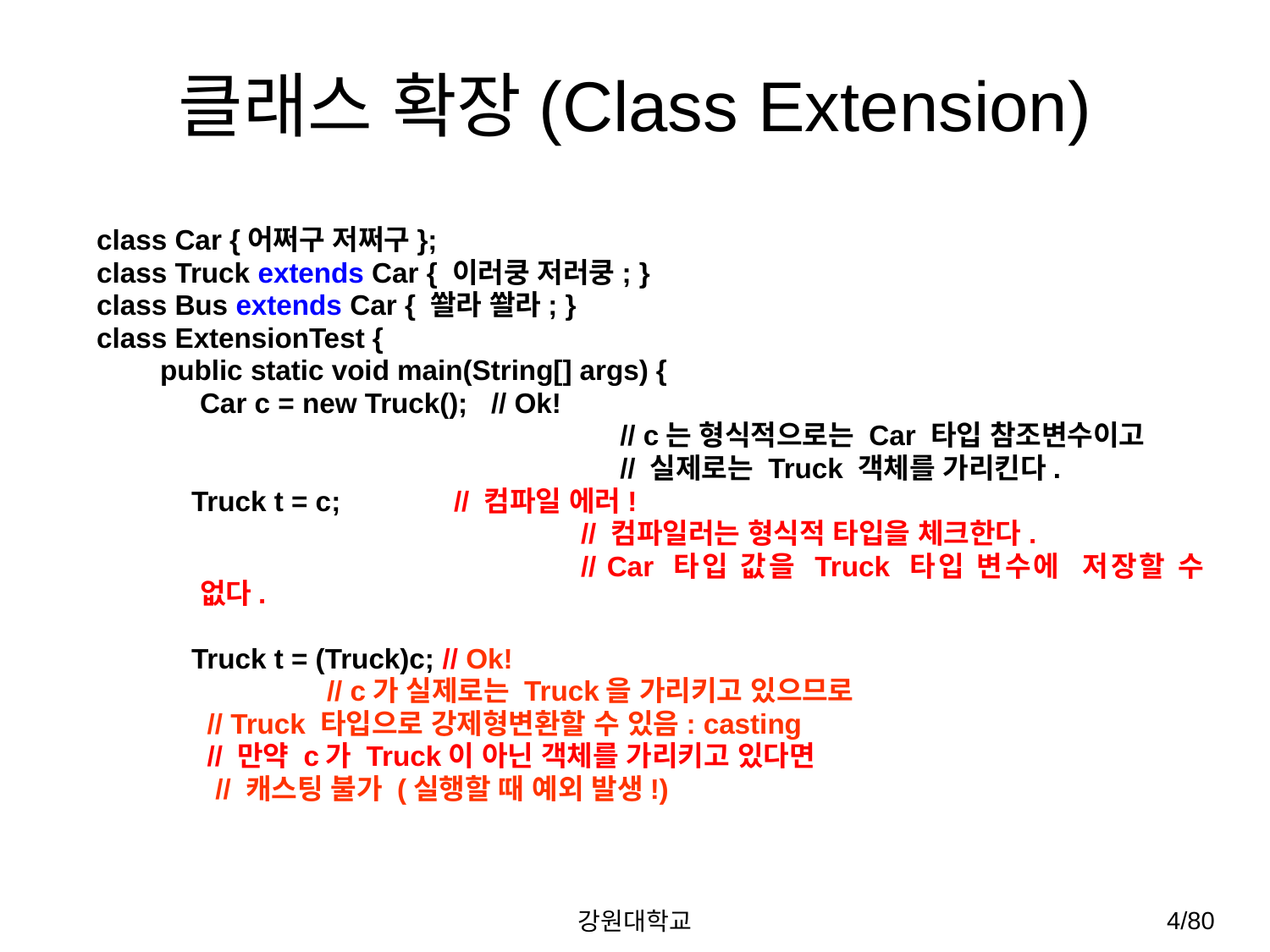

# 클래스 확장(Class Extension)
class Car {어쩌구 저쩌구};
class Truck extends Car { 이러쿵 저러쿵; }
class Bus extends Car { 쏼라 쏼라; }
class ExtensionTest {
public static void main(String[] args) {
	Car c = new Truck();   // Ok!
				     // c는 형식적으로는 Car 타입 참조변수이고
				     // 실제로는 Truck 객체를 가리킨다.
    Truck t = c;	// 컴파일 에러!
				// 컴파일러는 형식적 타입을 체크한다.
				// Car 타입 값을 Truck 타입 변수에  저장할 수 없다.

    Truck t = (Truck)c; // Ok!
		// c가 실제로는 Truck을 가리키고 있으므로
      // Truck 타입으로 강제형변환할 수 있음: casting
      // 만약 c가 Truck이 아닌 객체를 가리키고 있다면
	  // 캐스팅 불가 (실행할 때 예외 발생!)
강원대학교